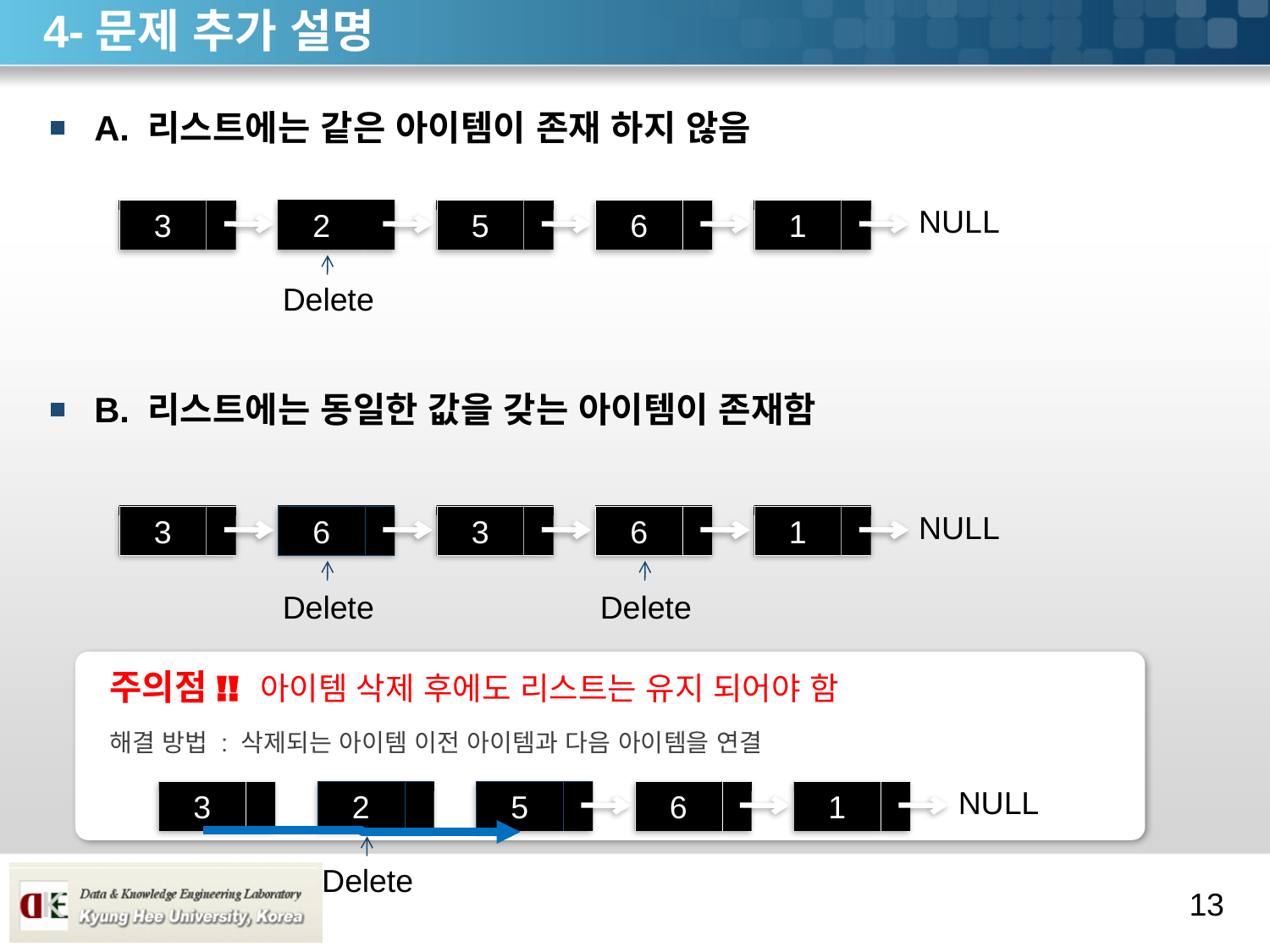

# 4-문제 추가 설명
A. 리스트에는 같은 아이템이 존재 하지 않음

B. 리스트에는 동일한 값을 갖는 아이템이 존재함
NULL
3

2

5

6

1

Delete
NULL
3

6

3

6

1

Delete
Delete

주의점!! 아이템 삭제 후에도 리스트는 유지 되어야 함

해결 방법 : 삭제되는 아이템 이전 아이템과 다음 아이템을 연결
NULL
3

2

5

6

1

Delete